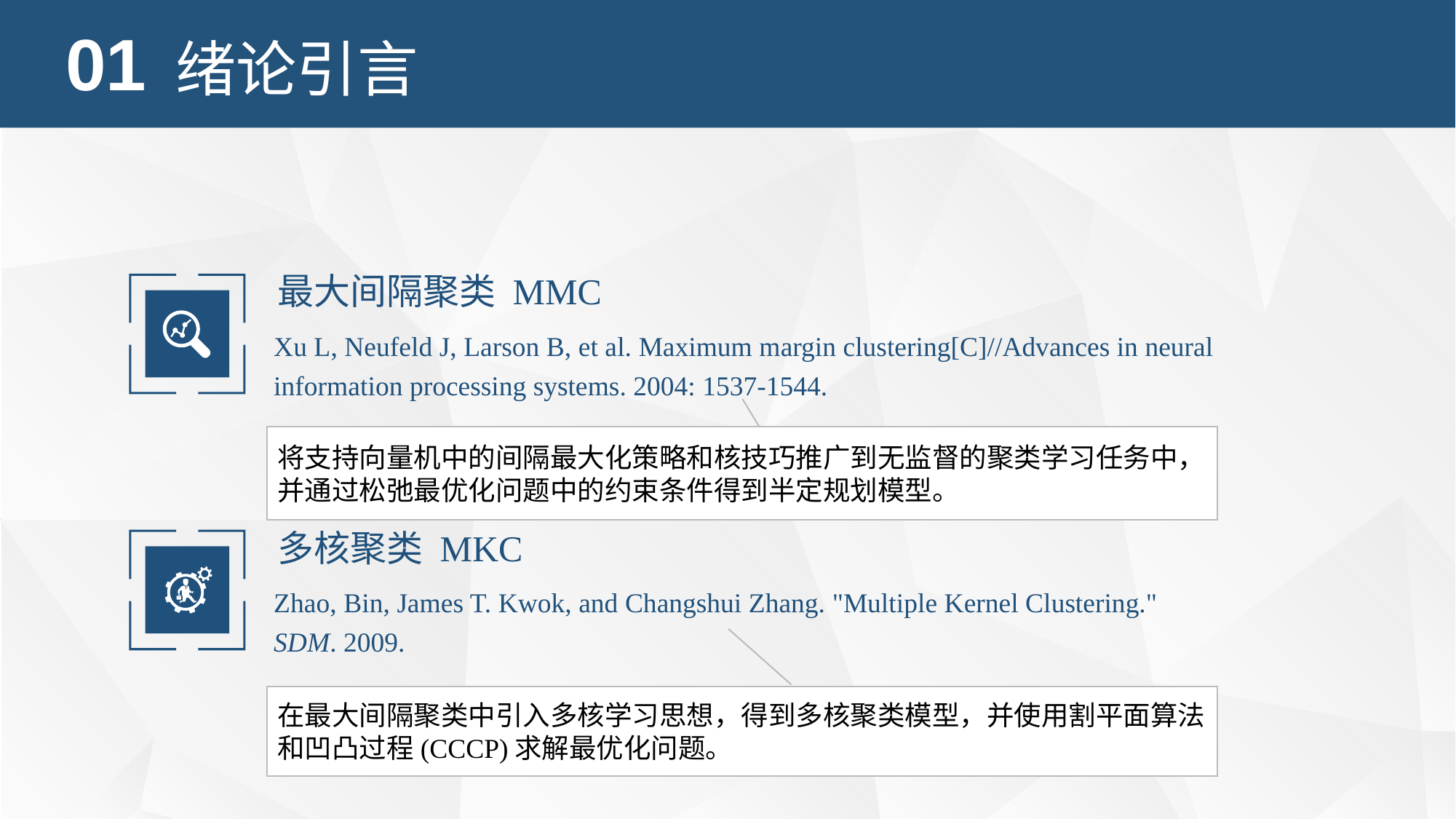

01
绪论引言
最大间隔聚类 MMC

Xu L, Neufeld J, Larson B, et al. Maximum margin clustering[C]//Advances in neural information processing systems. 2004: 1537-1544.
将支持向量机中的间隔最大化策略和核技巧推广到无监督的聚类学习任务中，并通过松弛最优化问题中的约束条件得到半定规划模型。
多核聚类 MKC

Zhao, Bin, James T. Kwok, and Changshui Zhang. "Multiple Kernel Clustering."
SDM. 2009.
在最大间隔聚类中引入多核学习思想，得到多核聚类模型，并使用割平面算法和凹凸过程(CCCP)求解最优化问题。